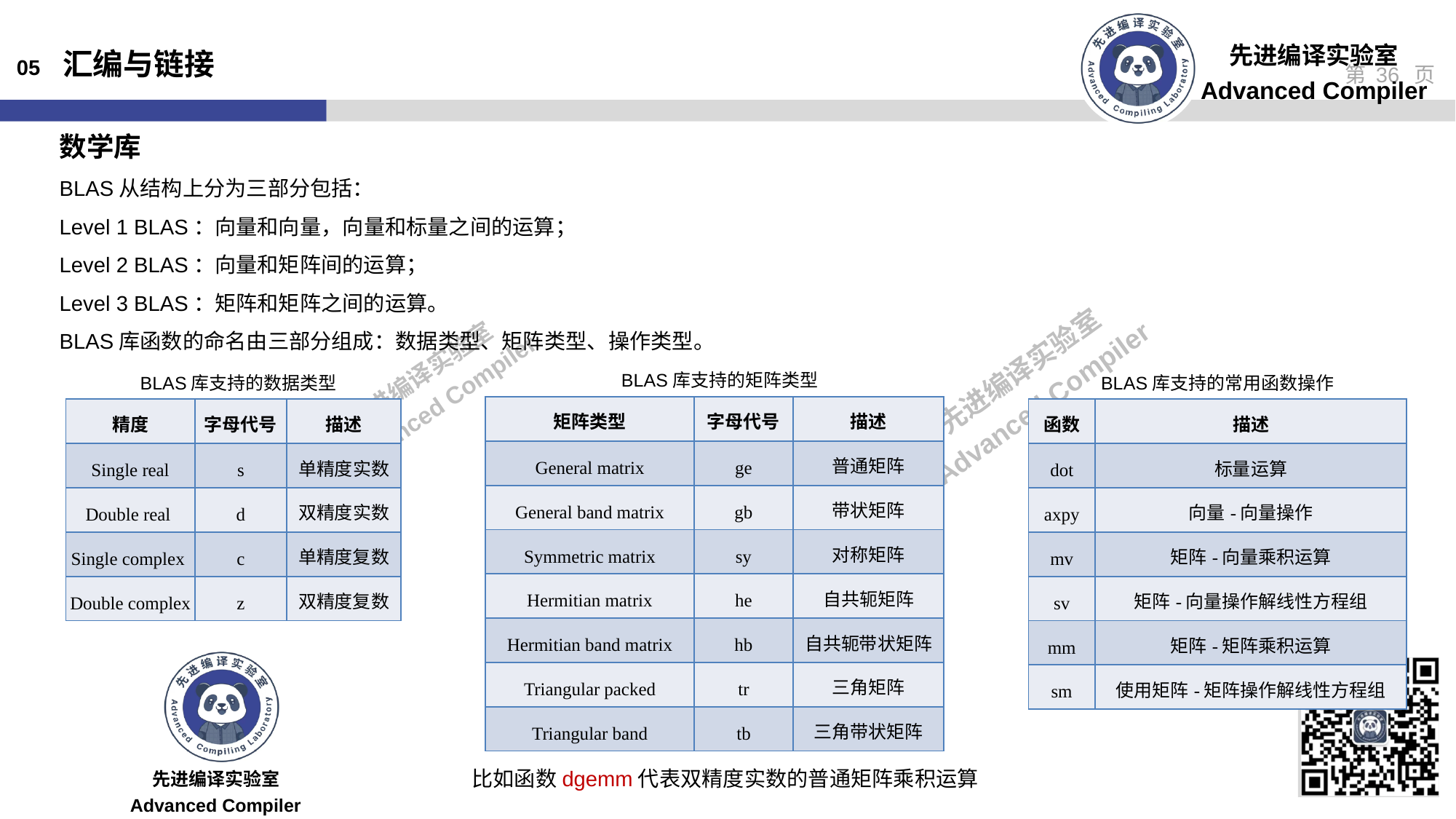

05  汇编与链接
数学库
BLAS从结构上分为三部分包括：
Level 1 BLAS：向量和向量，向量和标量之间的运算；
Level 2 BLAS：向量和矩阵间的运算；
Level 3 BLAS：矩阵和矩阵之间的运算。
BLAS库函数的命名由三部分组成：数据类型、矩阵类型、操作类型。
 BLAS库支持的矩阵类型
 BLAS库支持的数据类型
BLAS库支持的常用函数操作
| 矩阵类型 | 字母代号 | 描述 |
| --- | --- | --- |
| General matrix | ge | 普通矩阵 |
| General band matrix | gb | 带状矩阵 |
| Symmetric matrix | sy | 对称矩阵 |
| Hermitian matrix | he | 自共轭矩阵 |
| Hermitian band matrix | hb | 自共轭带状矩阵 |
| Triangular packed | tr | 三角矩阵 |
| Triangular band | tb | 三角带状矩阵 |
| 精度 | 字母代号 | 描述 |
| --- | --- | --- |
| Single real | s | 单精度实数 |
| Double real | d | 双精度实数 |
| Single complex | c | 单精度复数 |
| Double complex | z | 双精度复数 |
| 函数 | 描述 |
| --- | --- |
| dot | 标量运算 |
| axpy | 向量-向量操作 |
| mv | 矩阵-向量乘积运算 |
| sv | 矩阵-向量操作解线性方程组 |
| mm | 矩阵-矩阵乘积运算 |
| sm | 使用矩阵-矩阵操作解线性方程组 |
比如函数dgemm代表双精度实数的普通矩阵乘积运算